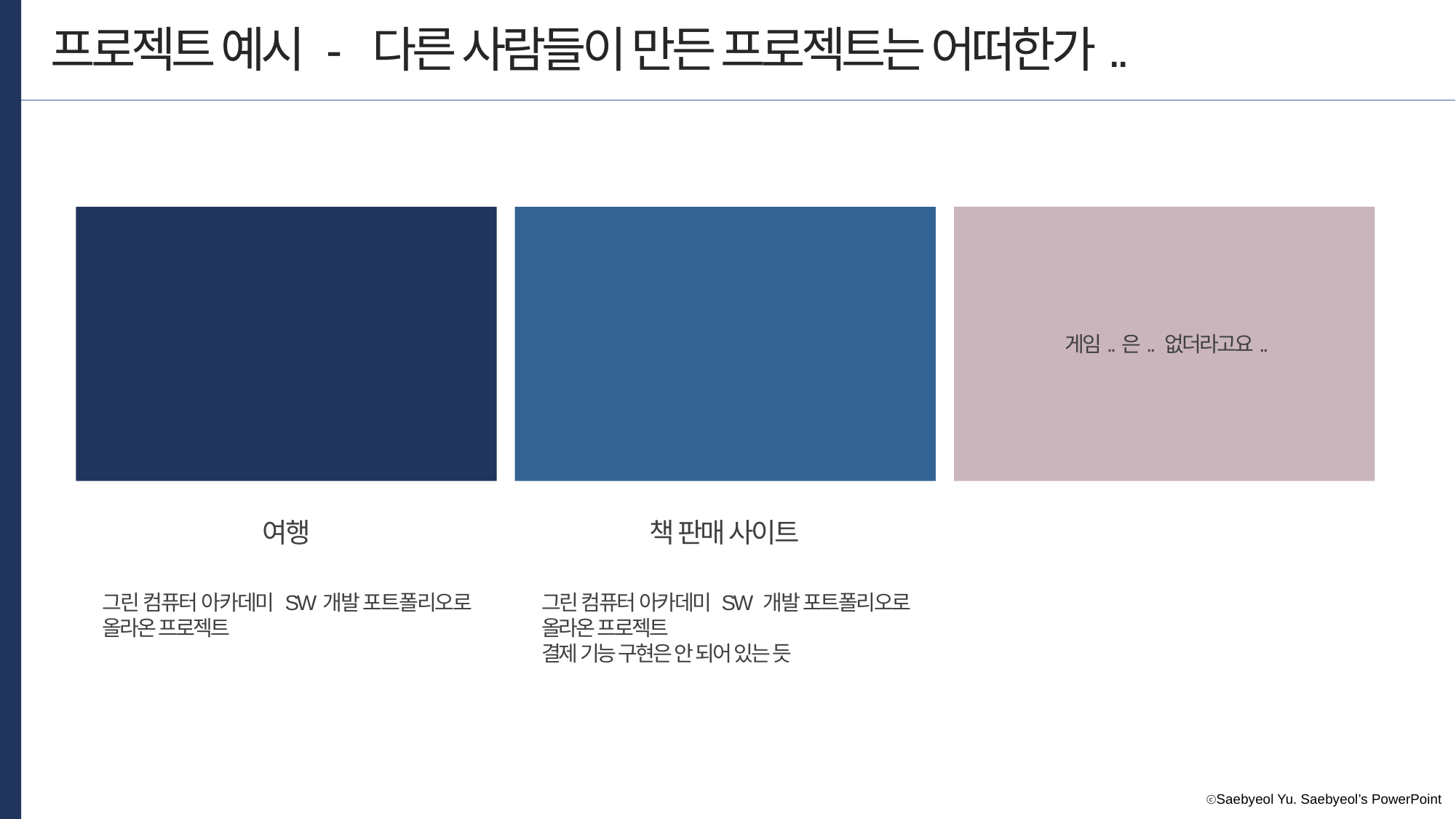

프로젝트 예시 -  다른 사람들이 만든 프로젝트는 어떠한가..

게임..은.. 없더라고요..
여행
책 판매 사이트

그린 컴퓨터 아카데미 SW개발 포트폴리오로 올라온 프로젝트
그린 컴퓨터 아카데미 SW 개발 포트폴리오로 올라온 프로젝트
결제 기능 구현은 안 되어 있는 듯